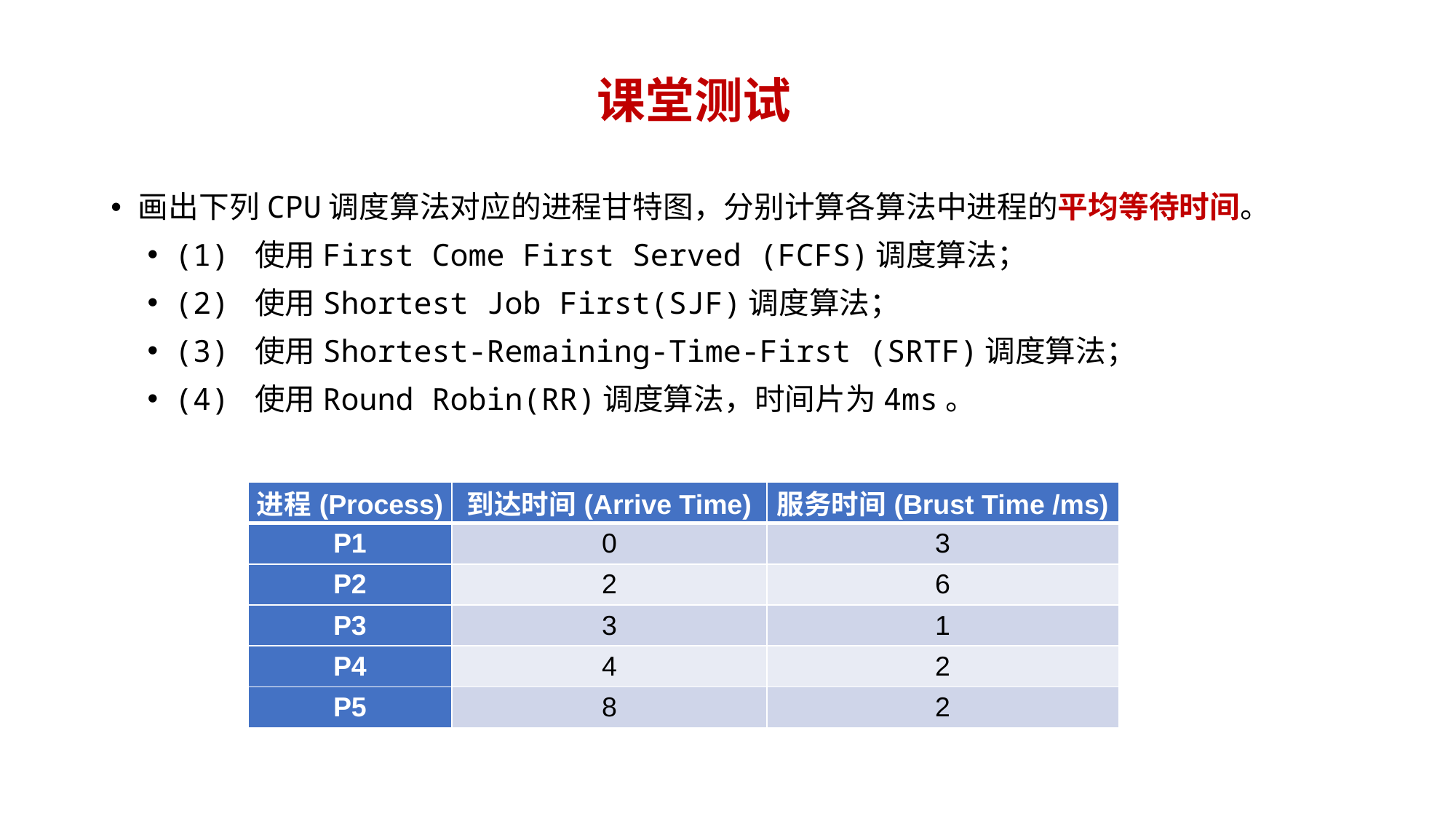

课堂测试

画出下列CPU调度算法对应的进程甘特图，分别计算各算法中进程的平均等待时间。
(1) 使用First Come First Served (FCFS)调度算法；
(2) 使用Shortest Job First(SJF)调度算法；
(3) 使用Shortest-Remaining-Time-First (SRTF)调度算法；
(4) 使用Round Robin(RR)调度算法，时间片为4ms。

| 进程(Process) | 到达时间(Arrive Time) | 服务时间(Brust Time /ms) |
| --- | --- | --- |
| P1 | 0 | 3 |
| P2 | 2 | 6 |
| P3 | 3 | 1 |
| P4 | 4 | 2 |
| P5 | 8 | 2 |